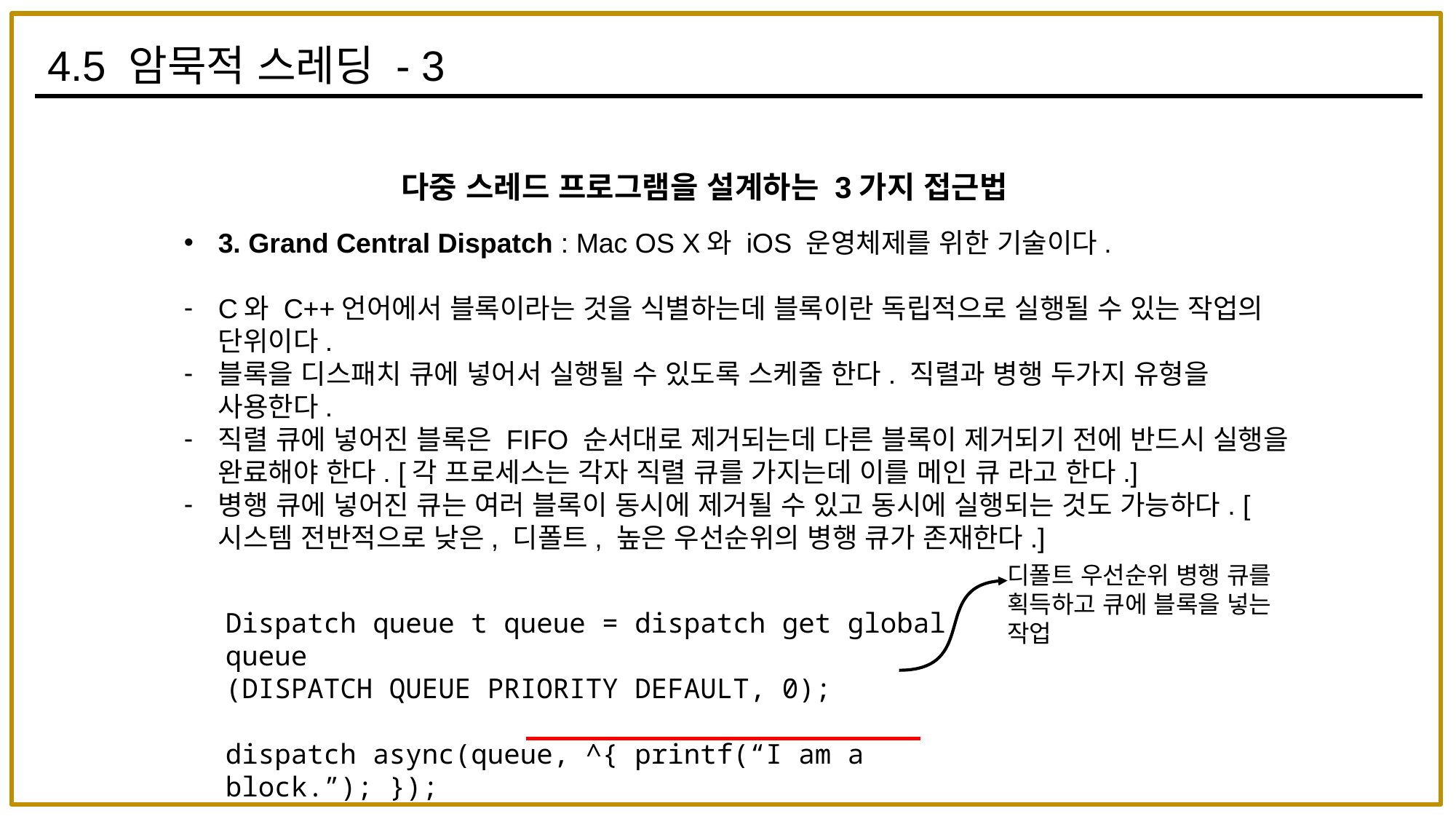

4.5 암묵적 스레딩 - 3
다중 스레드 프로그램을 설계하는 3가지 접근법
3. Grand Central Dispatch : Mac OS X와 iOS 운영체제를 위한 기술이다.

C와 C++언어에서 블록이라는 것을 식별하는데 블록이란 독립적으로 실행될 수 있는 작업의 단위이다.
블록을 디스패치 큐에 넣어서 실행될 수 있도록 스케줄 한다. 직렬과 병행 두가지 유형을 사용한다.
직렬 큐에 넣어진 블록은 FIFO 순서대로 제거되는데 다른 블록이 제거되기 전에 반드시 실행을 완료해야 한다. [각 프로세스는 각자 직렬 큐를 가지는데 이를 메인 큐 라고 한다.]
병행 큐에 넣어진 큐는 여러 블록이 동시에 제거될 수 있고 동시에 실행되는 것도 가능하다. [시스템 전반적으로 낮은, 디폴트, 높은 우선순위의 병행 큐가 존재한다.]

디폴트 우선순위 병행 큐를
획득하고 큐에 블록을 넣는
작업
Dispatch queue t queue = dispatch get global queue
(DISPATCH QUEUE PRIORITY DEFAULT, 0);

dispatch async(queue, ^{ printf(“I am a block.”); });